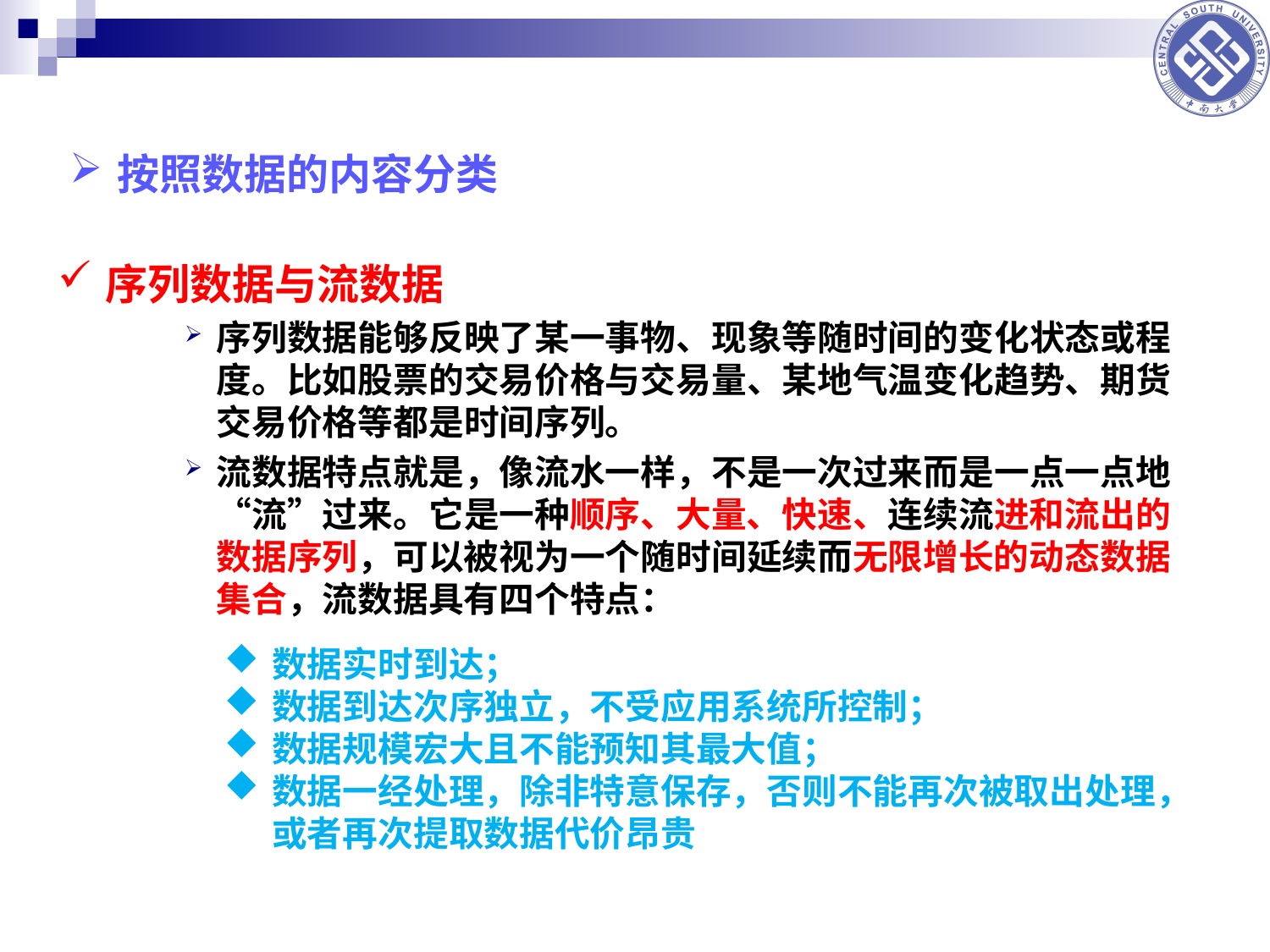

按照数据的内容分类
序列数据与流数据
序列数据能够反映了某一事物、现象等随时间的变化状态或程度。比如股票的交易价格与交易量、某地气温变化趋势、期货交易价格等都是时间序列。
流数据特点就是，像流水一样，不是一次过来而是一点一点地“流”过来。它是一种顺序、大量、快速、连续流进和流出的数据序列，可以被视为一个随时间延续而无限增长的动态数据集合，流数据具有四个特点：

数据实时到达；
数据到达次序独立，不受应用系统所控制；
数据规模宏大且不能预知其最大值；
数据一经处理，除非特意保存，否则不能再次被取出处理，或者再次提取数据代价昂贵